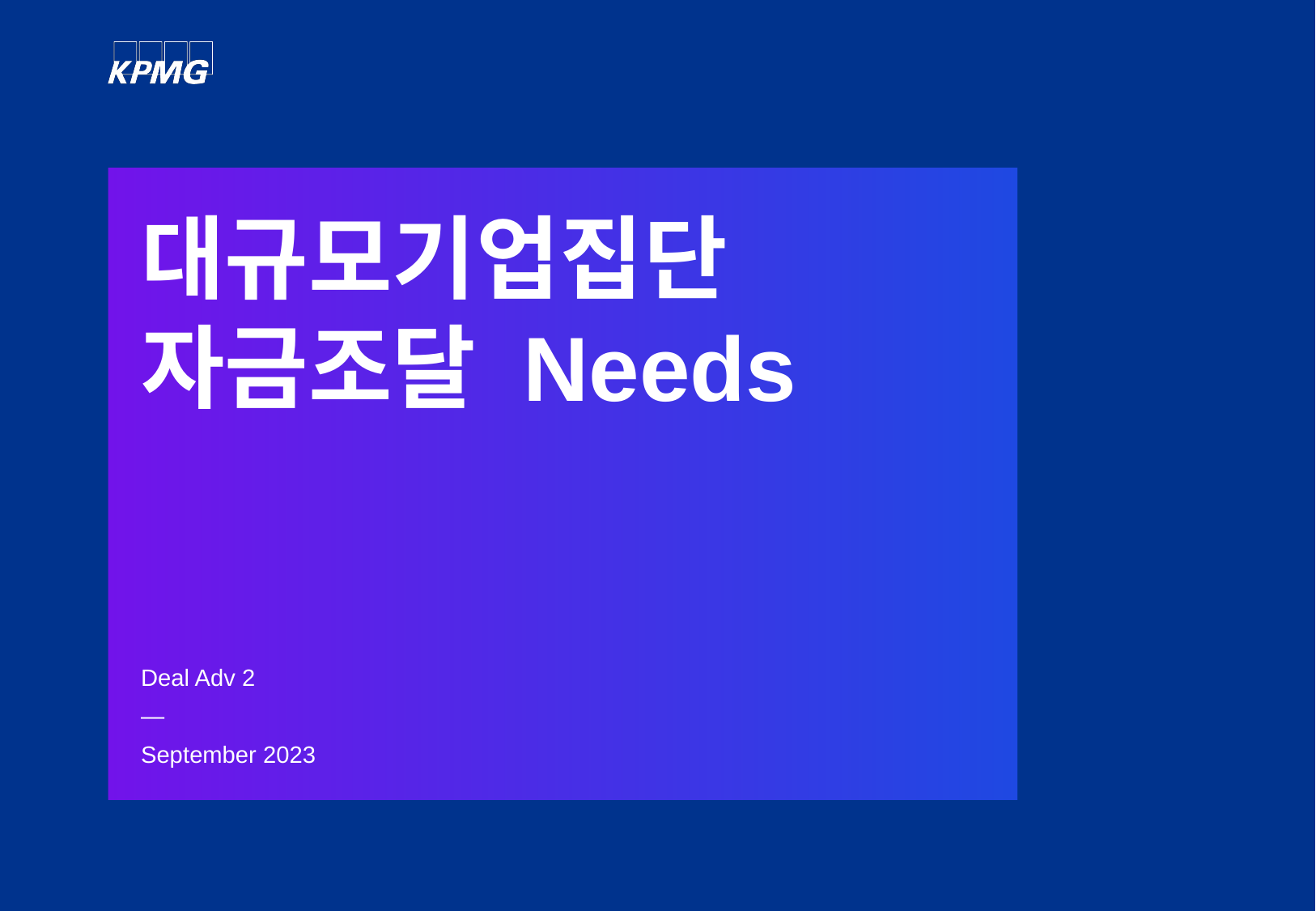

# 대규모기업집단 자금조달 Needs
Deal Adv 2
—
September 2023